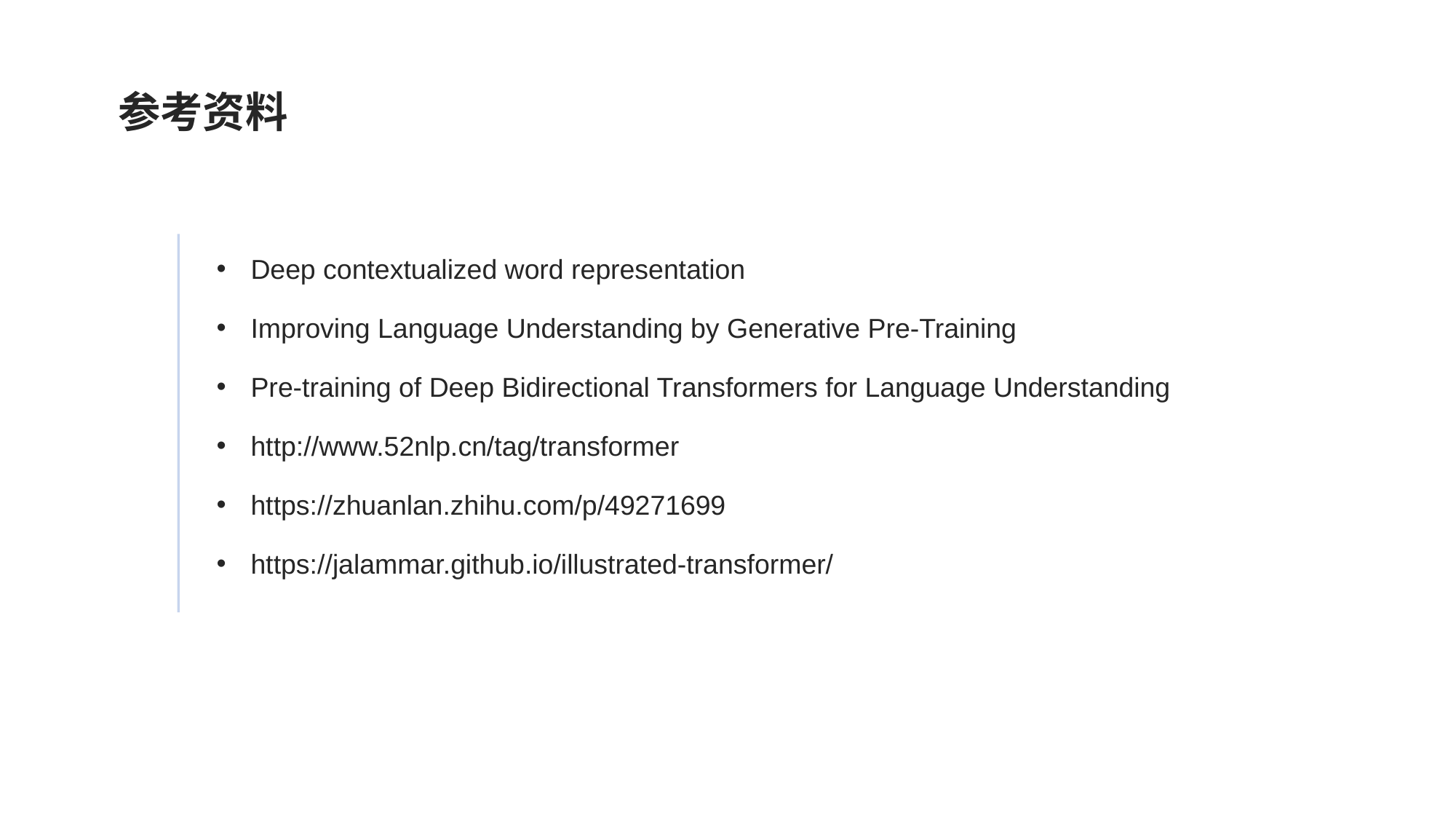

参考资料
Deep contextualized word representation
Improving Language Understanding by Generative Pre-Training
Pre-training of Deep Bidirectional Transformers for Language Understanding
http://www.52nlp.cn/tag/transformer
https://zhuanlan.zhihu.com/p/49271699
https://jalammar.github.io/illustrated-transformer/